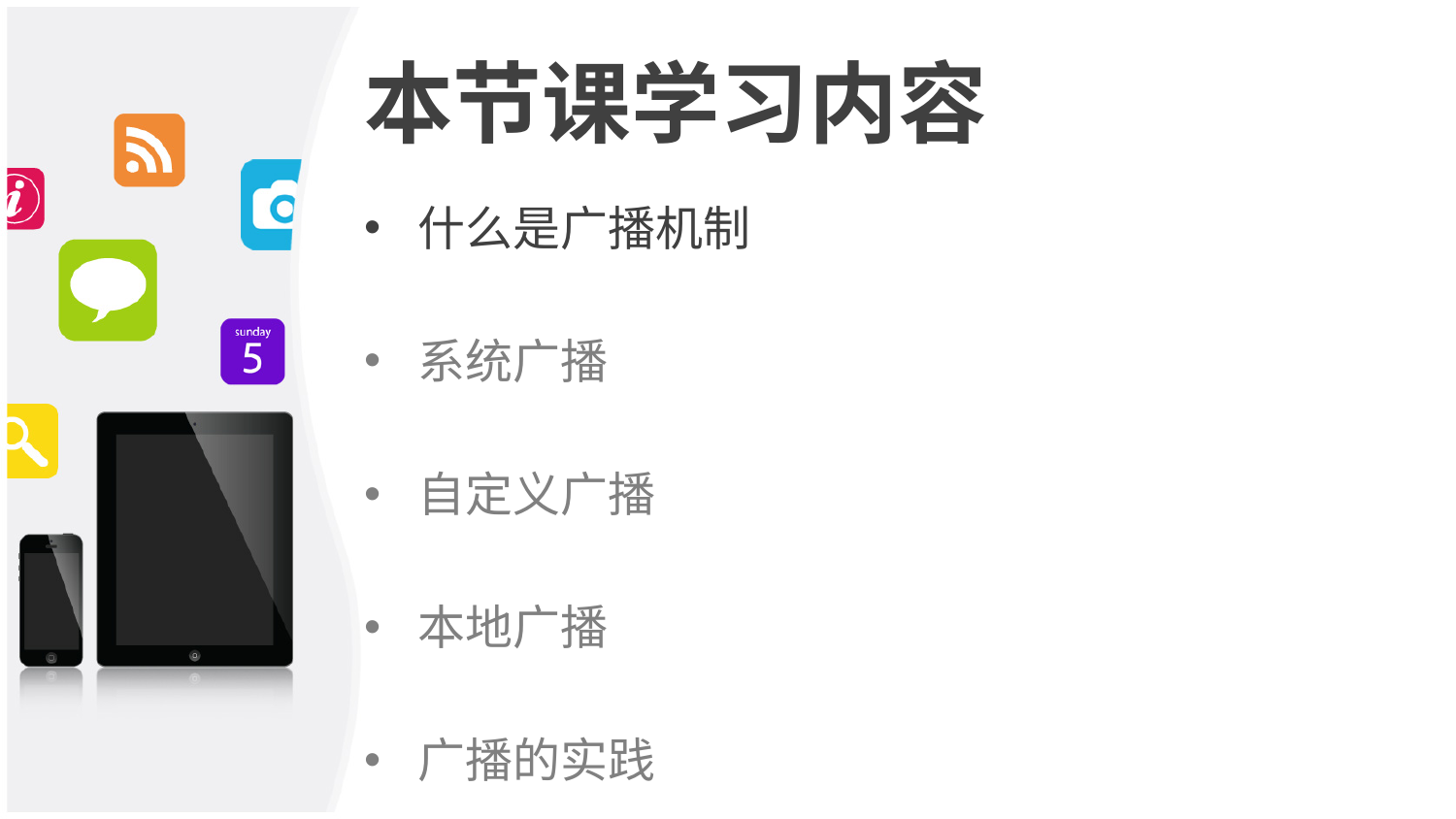

# 本节课学习内容
什么是广播机制

系统广播

自定义广播

本地广播

广播的实践